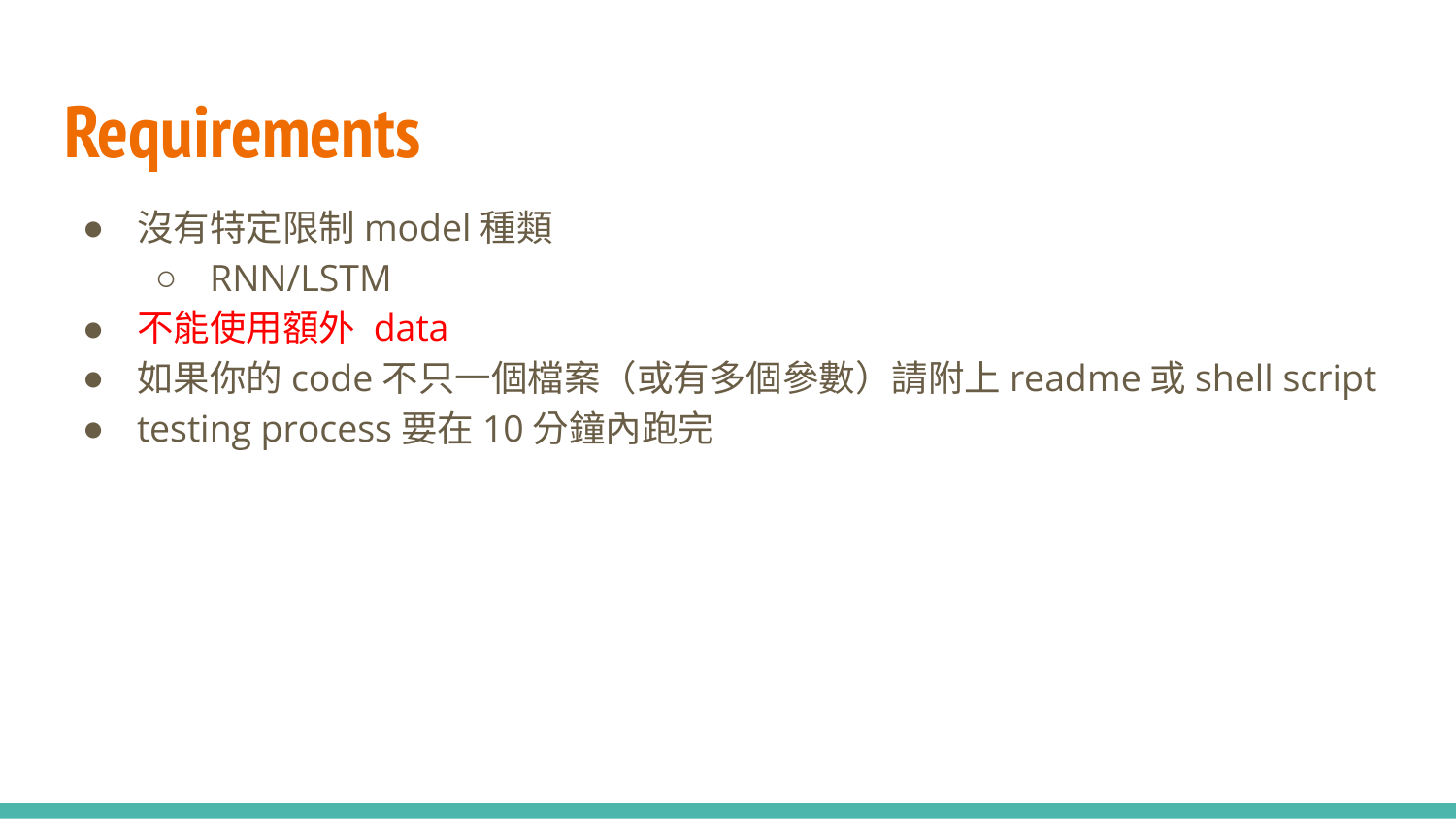

# Requirements
沒有特定限制model種類
RNN/LSTM
不能使用額外 data
如果你的code不只一個檔案（或有多個參數）請附上readme或shell script
testing process要在10分鐘內跑完